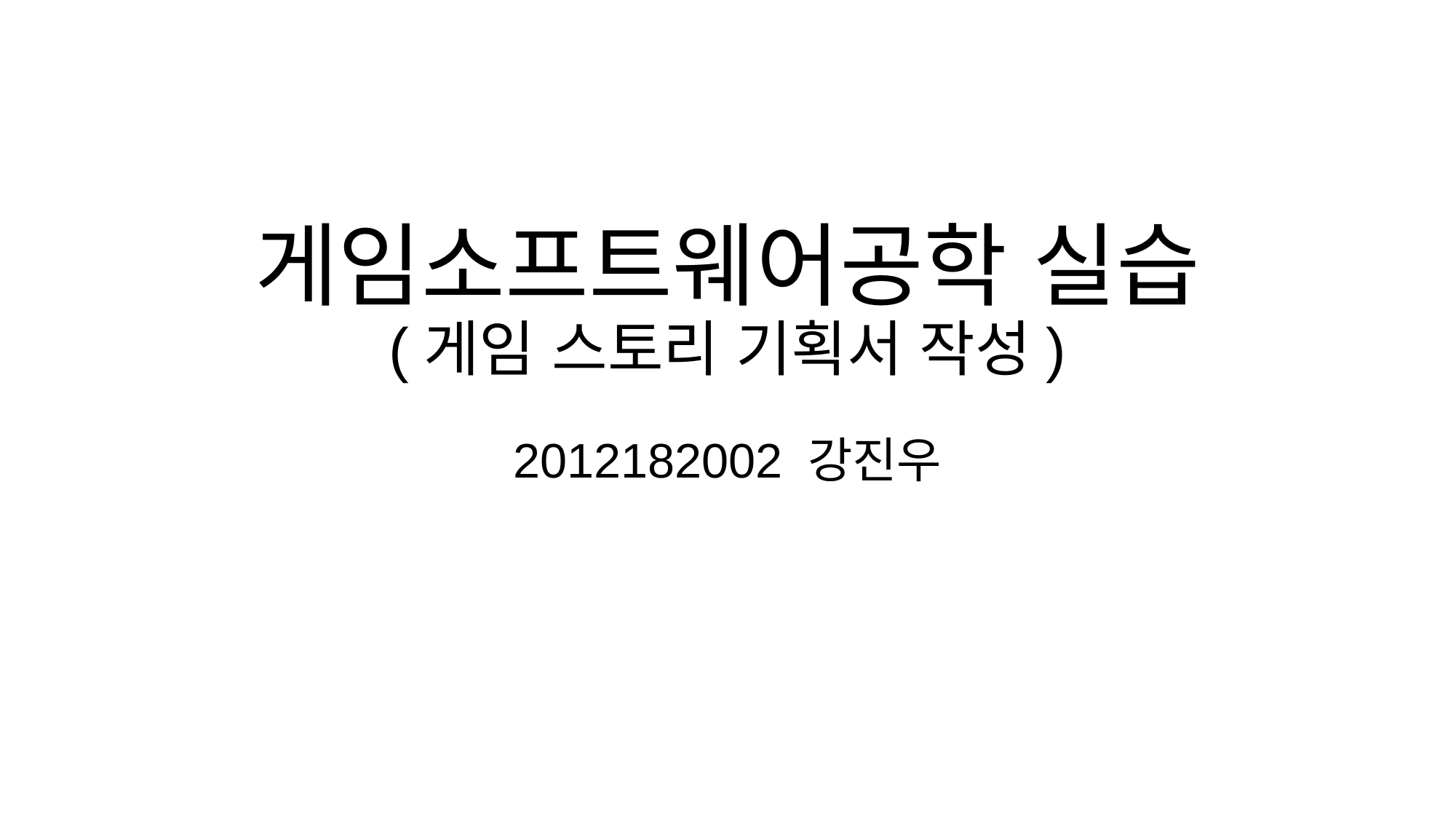

# 게임소프트웨어공학 실습 (게임 스토리 기획서 작성) 2012182002 강진우